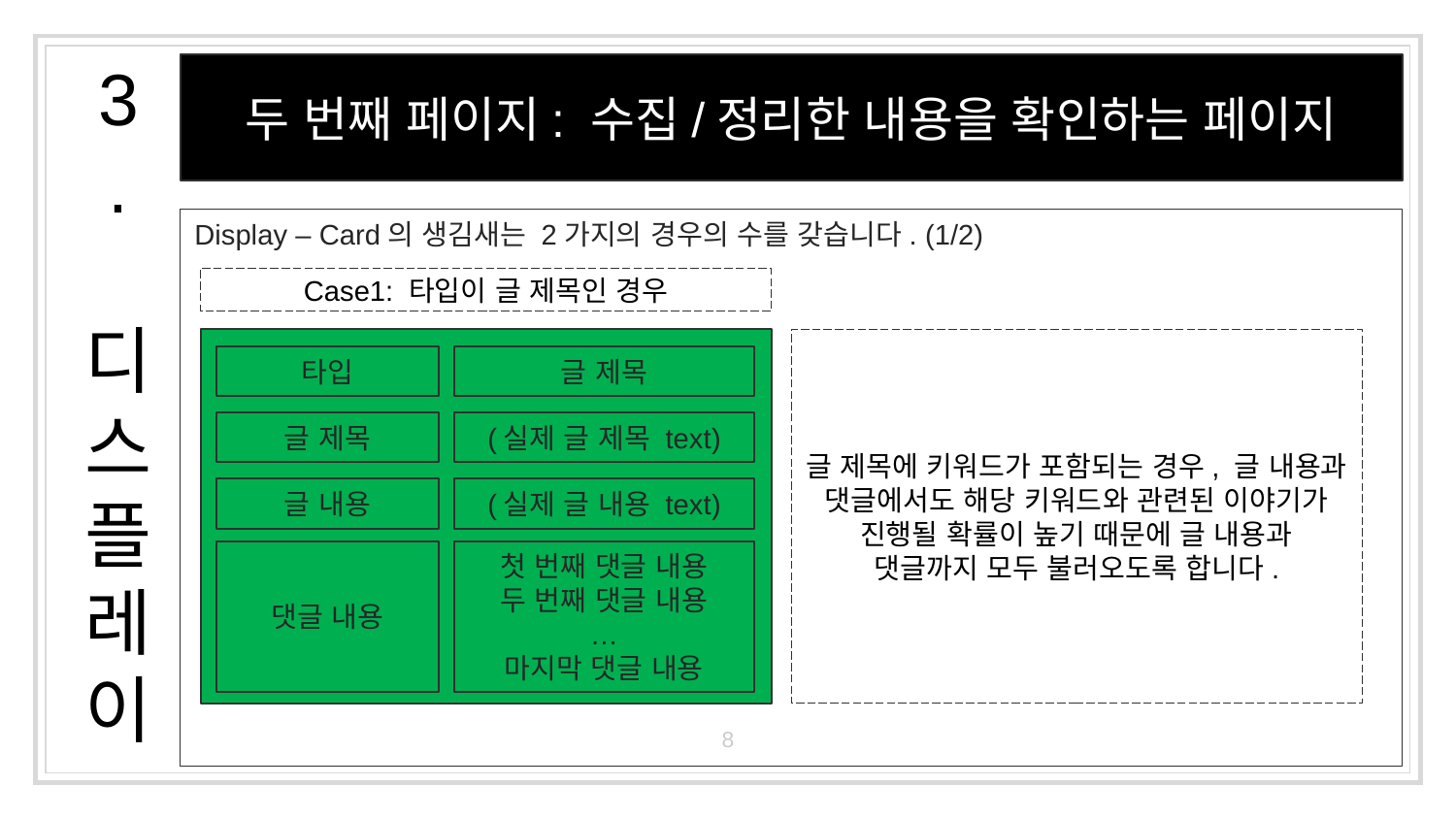

# 3 .
디스플레이
두 번째 페이지: 수집/정리한 내용을 확인하는 페이지
Display – Card의 생김새는 2가지의 경우의 수를 갖습니다. (1/2)
Case1: 타입이 글 제목인 경우

타입
글 제목
글 제목
(실제 글 제목 text)
글 내용
(실제 글 내용 text)
댓글 내용
첫 번째 댓글 내용
두 번째 댓글 내용
…
마지막 댓글 내용
글 제목에 키워드가 포함되는 경우, 글 내용과 댓글에서도 해당 키워드와 관련된 이야기가 진행될 확률이 높기 때문에 글 내용과 댓글까지 모두 불러오도록 합니다.
8